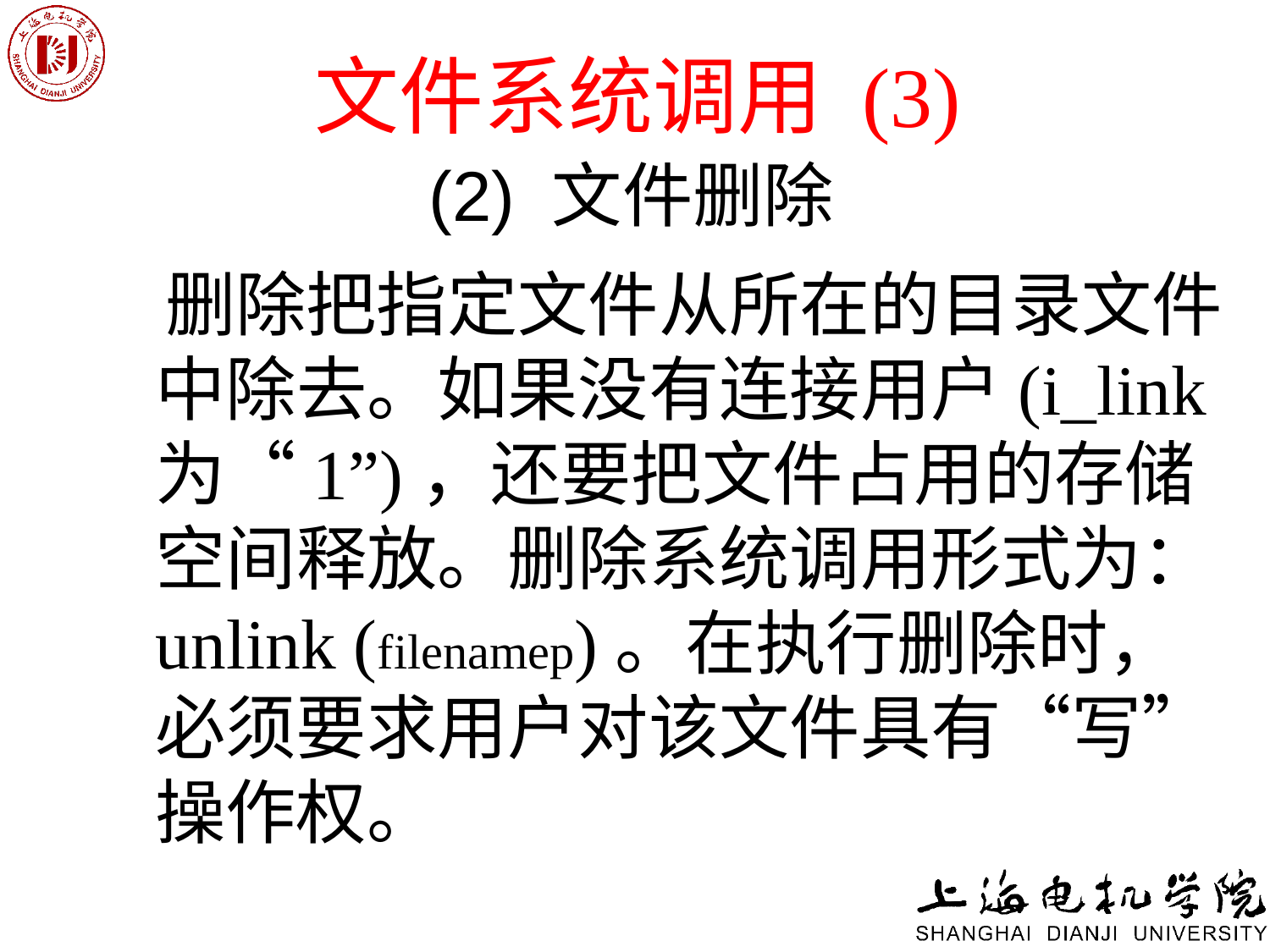

# 文件系统调用 (3) (2) 文件删除
   删除把指定文件从所在的目录文件中除去。如果没有连接用户(i_link 为“1”)，还要把文件占用的存储空间释放。删除系统调用形式为：unlink (filenamep)。在执行删除时，必须要求用户对该文件具有“写”操作权。